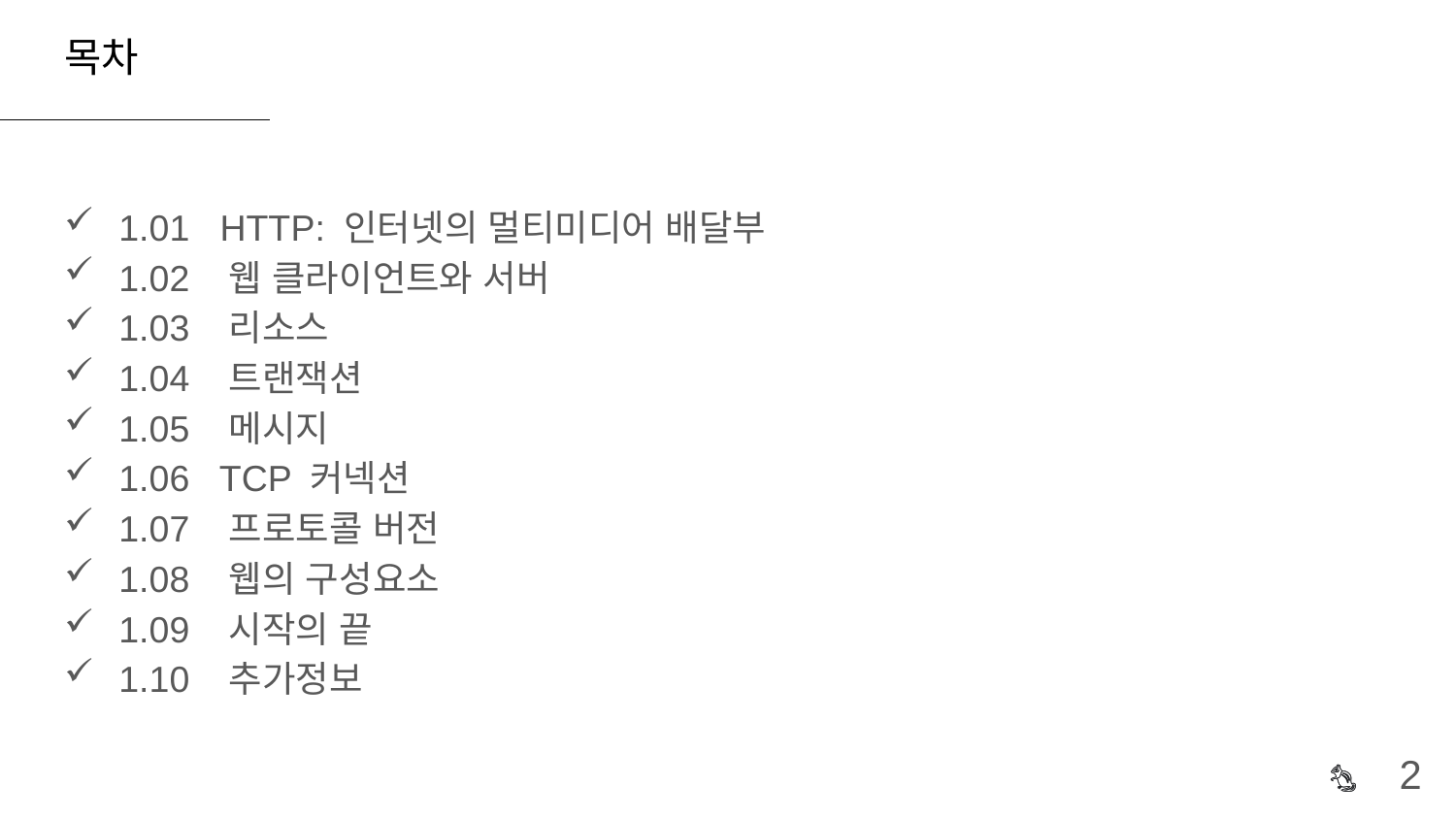

# 목차
1.01   HTTP: 인터넷의 멀티미디어 배달부
1.02   웹 클라이언트와 서버
1.03   리소스
1.04   트랜잭션
1.05   메시지
1.06   TCP 커넥션
1.07   프로토콜 버전
1.08   웹의 구성요소
1.09   시작의 끝
1.10   추가정보

2